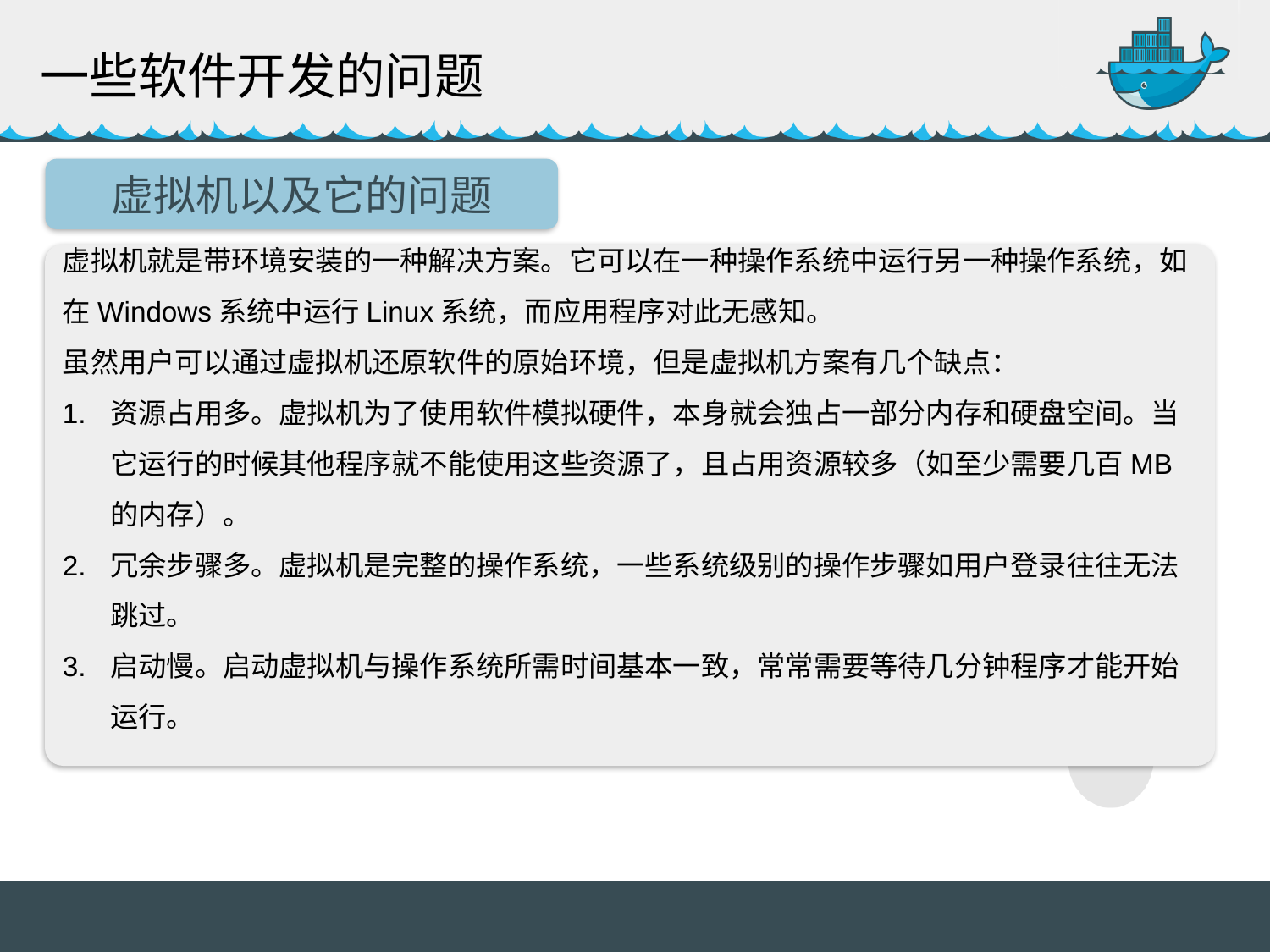

一些软件开发的问题
虚拟机以及它的问题
虚拟机就是带环境安装的一种解决方案。它可以在一种操作系统中运行另一种操作系统，如在Windows系统中运行Linux系统，而应用程序对此无感知。
虽然用户可以通过虚拟机还原软件的原始环境，但是虚拟机方案有几个缺点：
资源占用多。虚拟机为了使用软件模拟硬件，本身就会独占一部分内存和硬盘空间。当它运行的时候其他程序就不能使用这些资源了，且占用资源较多（如至少需要几百MB的内存）。
冗余步骤多。虚拟机是完整的操作系统，一些系统级别的操作步骤如用户登录往往无法跳过。
启动慢。启动虚拟机与操作系统所需时间基本一致，常常需要等待几分钟程序才能开始运行。